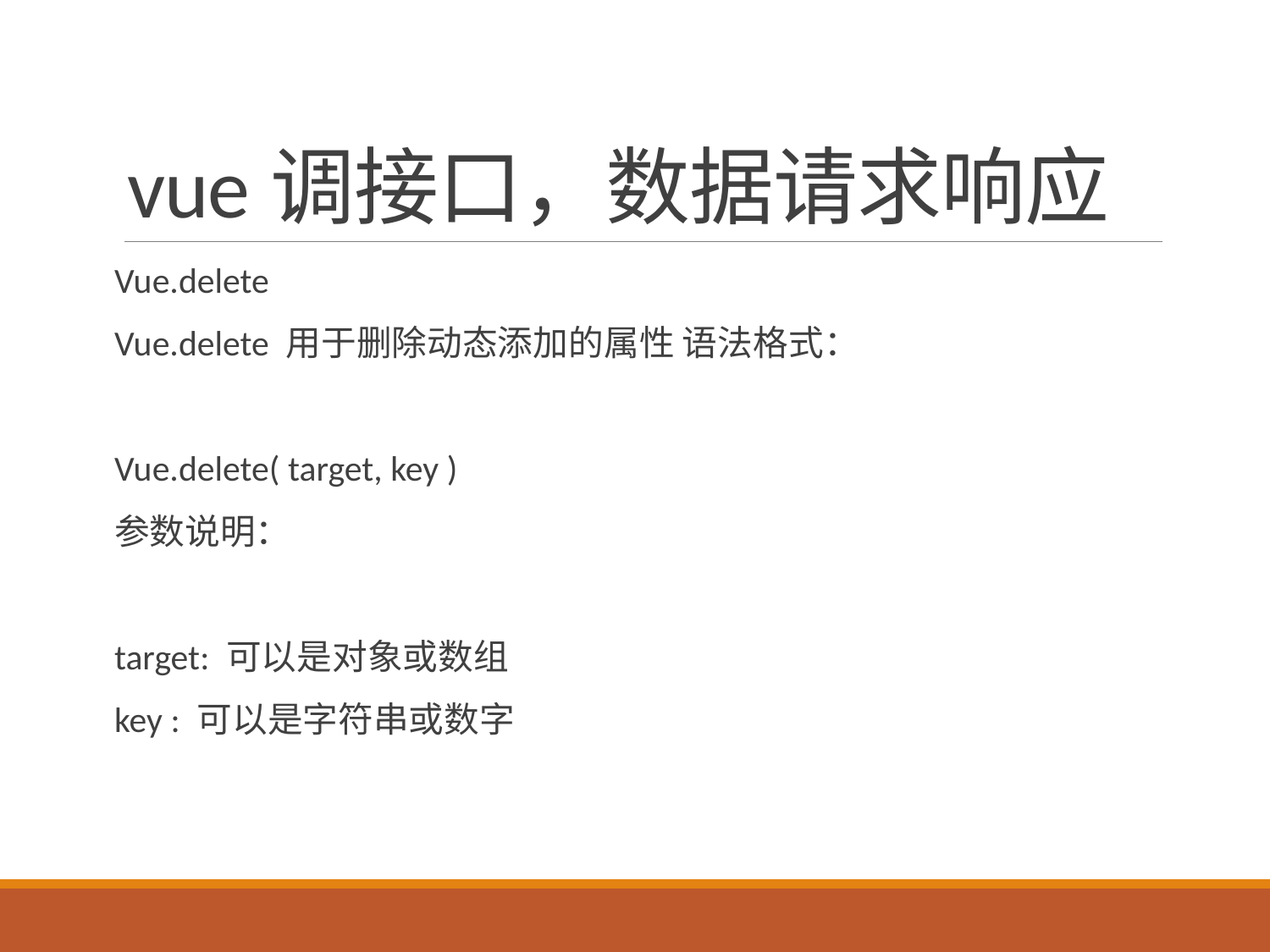

# vue调接口，数据请求响应
Vue.delete
Vue.delete 用于删除动态添加的属性 语法格式：

Vue.delete( target, key )
参数说明：

target: 可以是对象或数组
key : 可以是字符串或数字